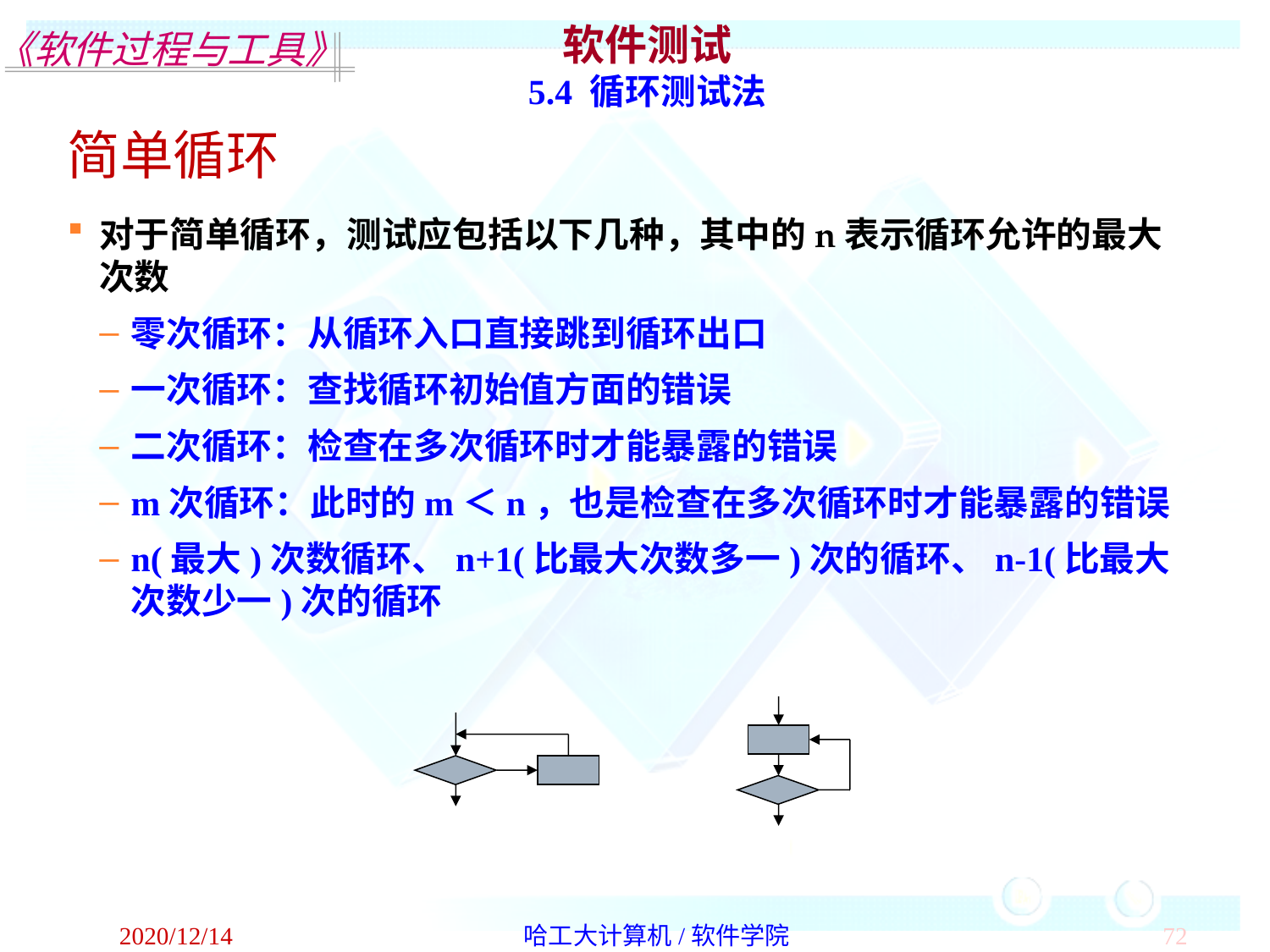

软件测试
5.4 循环测试法
简单循环
对于简单循环，测试应包括以下几种，其中的n表示循环允许的最大次数
零次循环：从循环入口直接跳到循环出口
一次循环：查找循环初始值方面的错误
二次循环：检查在多次循环时才能暴露的错误
m次循环：此时的m＜n，也是检查在多次循环时才能暴露的错误
n(最大)次数循环、n+1(比最大次数多一)次的循环、n-1(比最大次数少一)次的循环